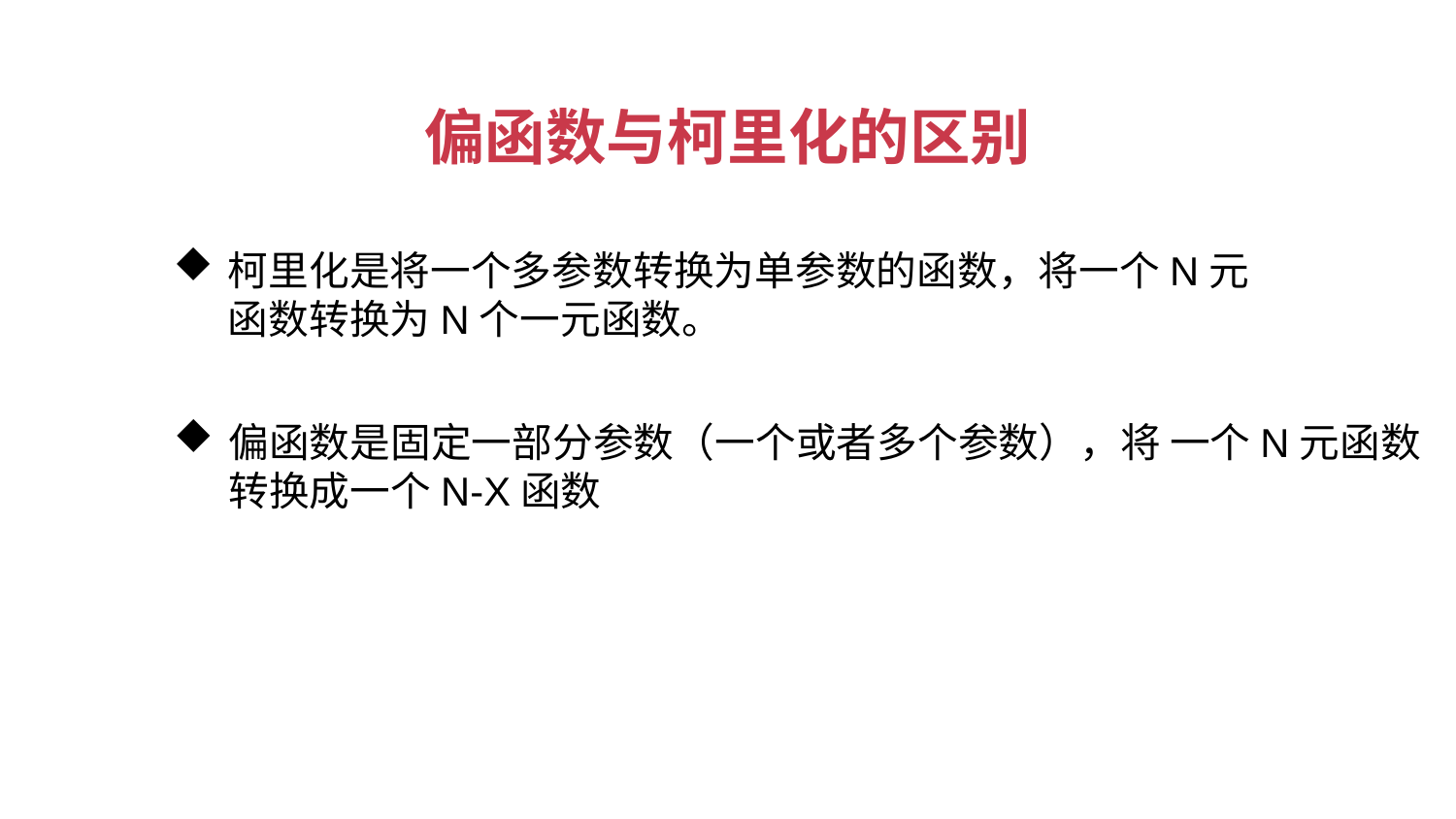

偏函数与柯里化的区别
柯里化是将一个多参数转换为单参数的函数，将一个N元函数转换为N个一元函数。
偏函数是固定一部分参数（一个或者多个参数），将 一个N元函数转换成一个N-X函数